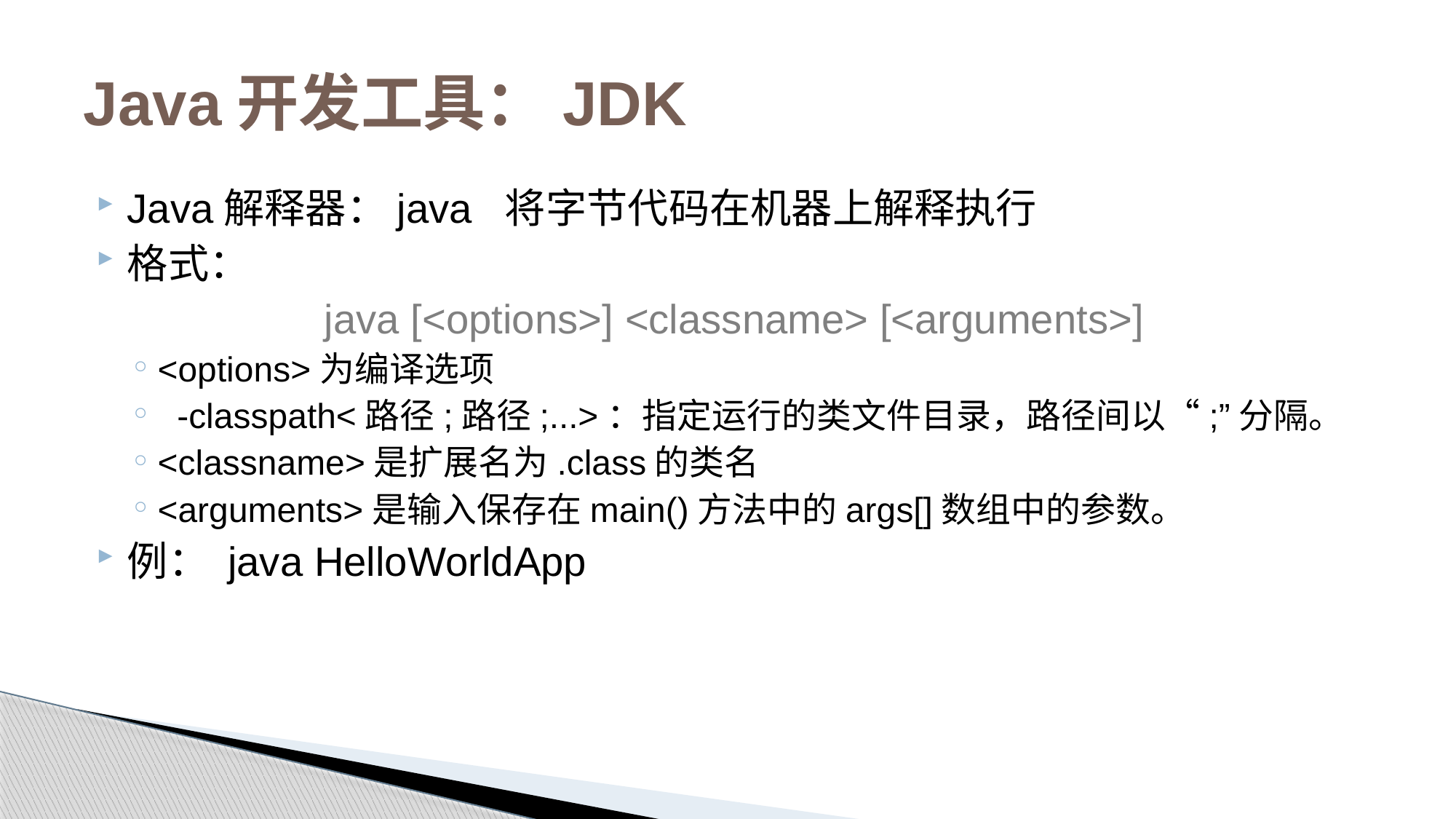

# Java开发工具：JDK
Java解释器：java  将字节代码在机器上解释执行
格式：
java [<options>] <classname> [<arguments>]
<options>为编译选项
  -classpath<路径;路径;...>：指定运行的类文件目录，路径间以“;”分隔。
<classname>是扩展名为.class的类名
<arguments>是输入保存在main()方法中的args[]数组中的参数。
例： java HelloWorldApp